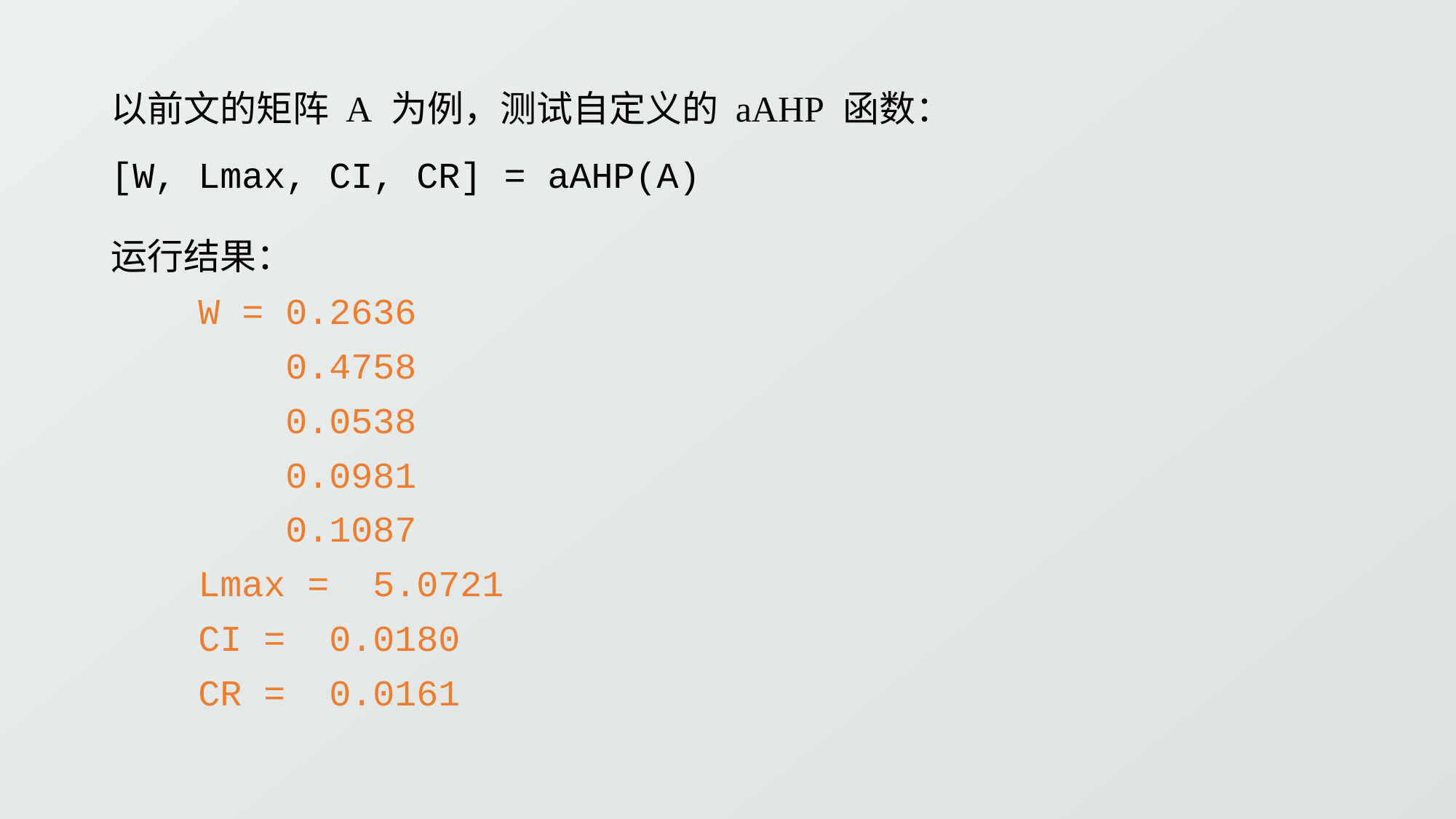

以前文的矩阵 A 为例，测试自定义的 aAHP 函数：
[W, Lmax, CI, CR] = aAHP(A)
运行结果：
    W = 0.2636
        0.4758
        0.0538
        0.0981
        0.1087
    Lmax =  5.0721
    CI =  0.0180
    CR =  0.0161